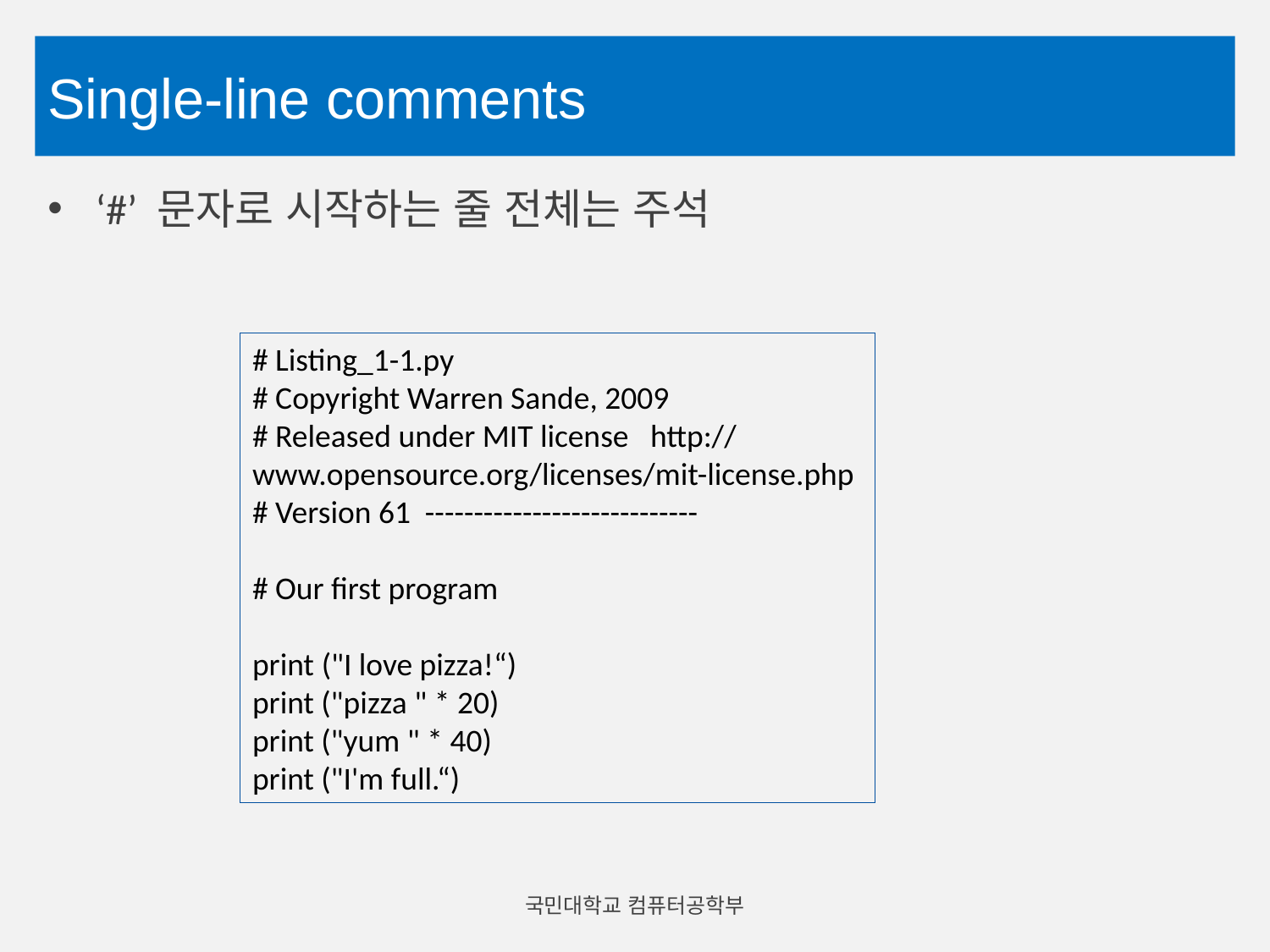

# Single-line comments
‘#’ 문자로 시작하는 줄 전체는 주석
# Listing_1-1.py
# Copyright Warren Sande, 2009
# Released under MIT license   http://www.opensource.org/licenses/mit-license.php
# Version 61  ----------------------------

# Our first program

print ("I love pizza!“)
print ("pizza " * 20)
print ("yum " * 40)
print ("I'm full.“)
국민대학교 컴퓨터공학부